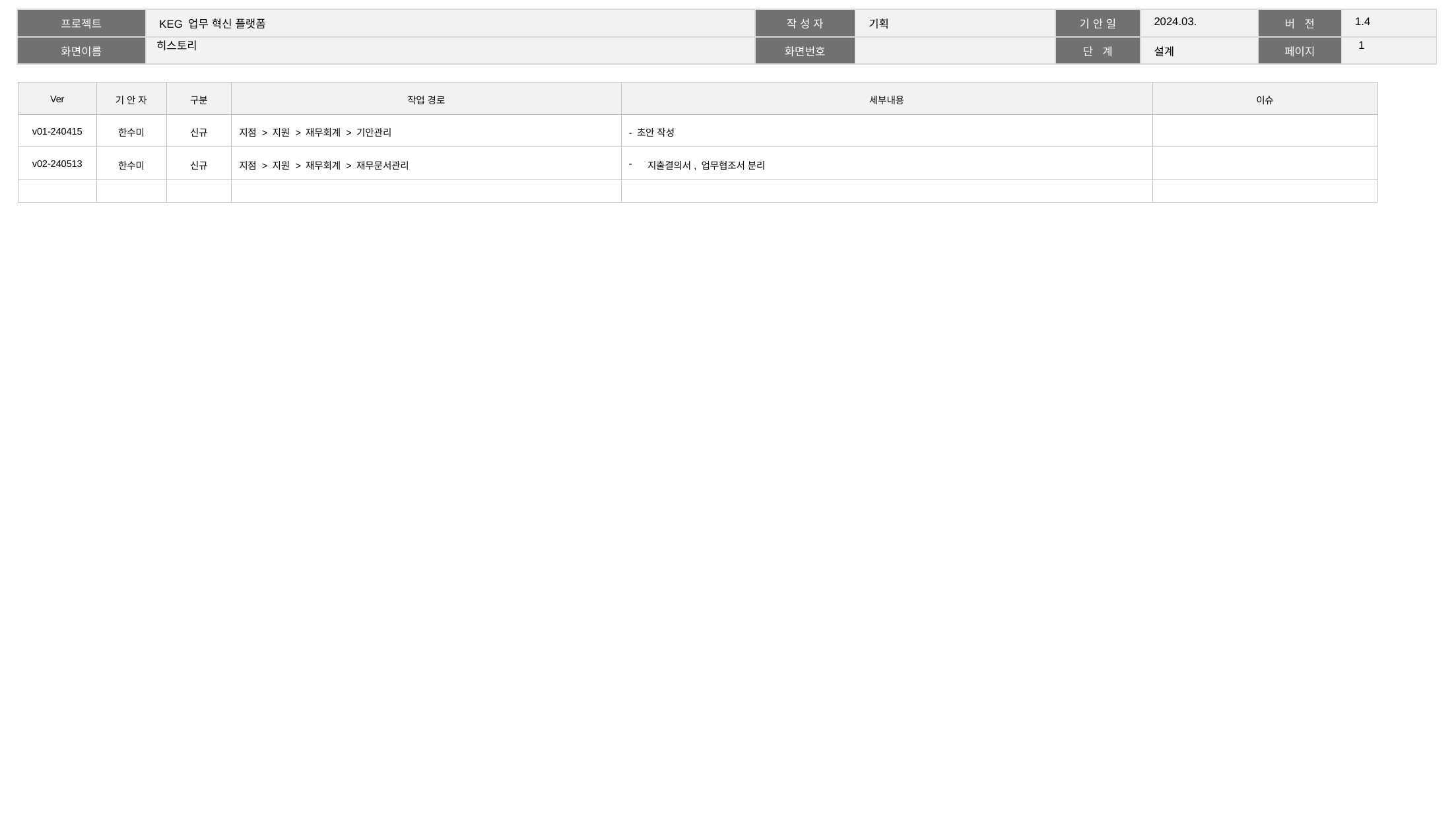

1

# 히스토리
| Ver | 기 안 자 | 구분 | 작업 경로 | 세부내용 | 이슈 |
| --- | --- | --- | --- | --- | --- |
| v01-240415 | 한수미 | 신규 | 지점 > 지원 > 재무회계 > 기안관리 | - 초안 작성 |  |
| v02-240513 | 한수미 | 신규 | 지점 > 지원 > 재무회계 > 재무문서관리 | 지출결의서, 업무협조서 분리 |  |
|  |  |  |  |  |  |